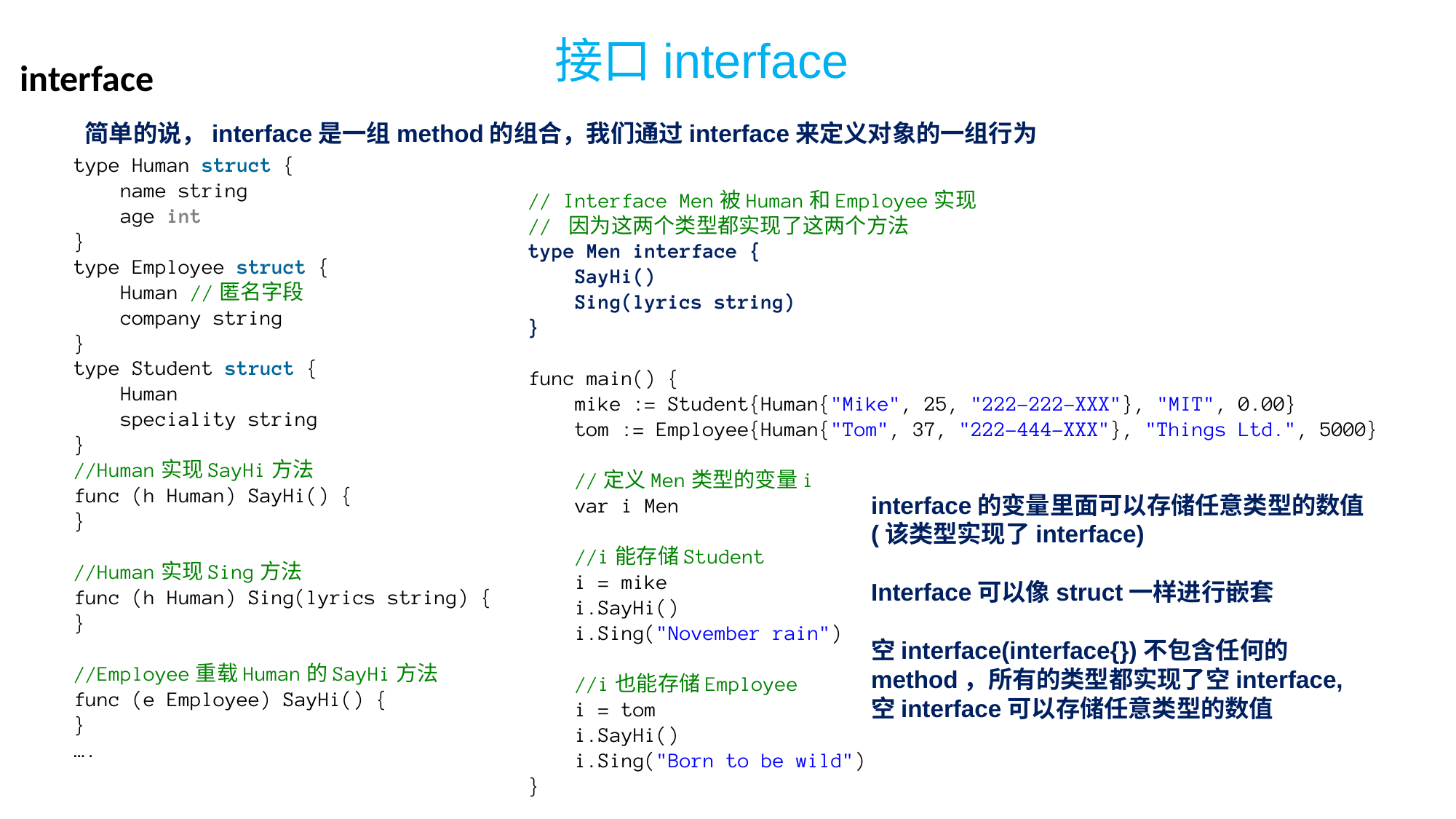

接口interface
interface
简单的说，interface是一组method的组合，我们通过interface来定义对象的一组行为
type Human struct {
    name string
    age int
}
type Employee struct {
    Human //匿名字段
    company string
}
type Student struct {
    Human
    speciality string
}
//Human实现SayHi方法
func (h Human) SayHi() {
}

//Human实现Sing方法
func (h Human) Sing(lyrics string) {
}

//Employee重载Human的SayHi方法
func (e Employee) SayHi() {
}
….
// Interface Men被Human和Employee实现
// 因为这两个类型都实现了这两个方法
type Men interface {
    SayHi()
    Sing(lyrics string)
}

func main() {
    mike := Student{Human{"Mike", 25, "222-222-XXX"}, "MIT", 0.00}
    tom := Employee{Human{"Tom", 37, "222-444-XXX"}, "Things Ltd.", 5000}

    //定义Men类型的变量i
    var i Men

    //i能存储Student
    i = mike
    i.SayHi()
    i.Sing("November rain")

    //i也能存储Employee
    i = tom
    i.SayHi()
    i.Sing("Born to be wild")
}
interface的变量里面可以存储任意类型的数值(该类型实现了interface)

Interface可以像struct一样进行嵌套

空interface(interface{})不包含任何的method，所有的类型都实现了空interface,空interface可以存储任意类型的数值